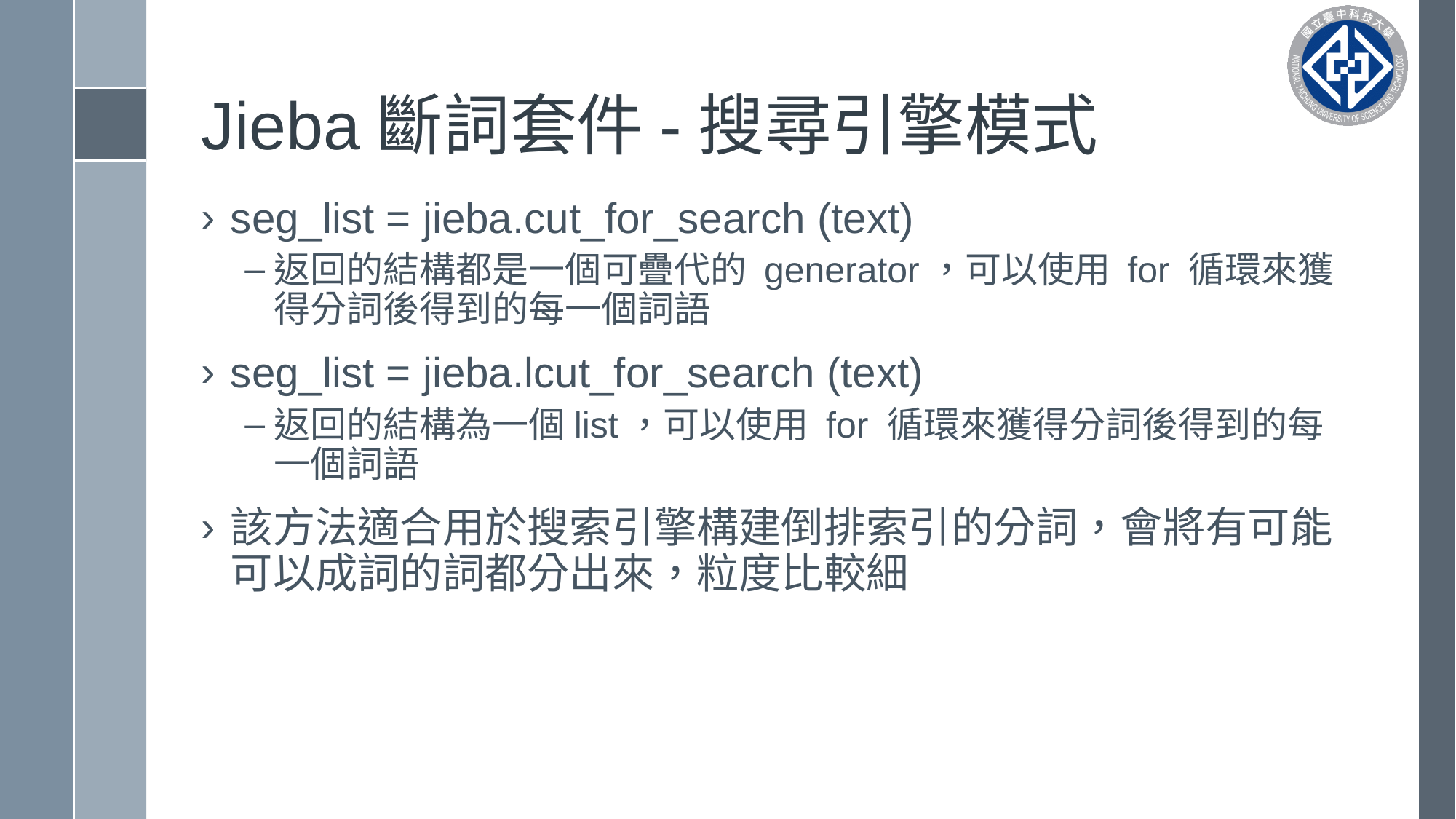

# Jieba斷詞套件-搜尋引擎模式
seg_list = jieba.cut_for_search (text)
返回的結構都是一個可疊代的 generator，可以使用 for 循環來獲得分詞後得到的每一個詞語
seg_list = jieba.lcut_for_search (text)
返回的結構為一個list，可以使用 for 循環來獲得分詞後得到的每一個詞語
該方法適合用於搜索引擎構建倒排索引的分詞，會將有可能可以成詞的詞都分出來，粒度比較細